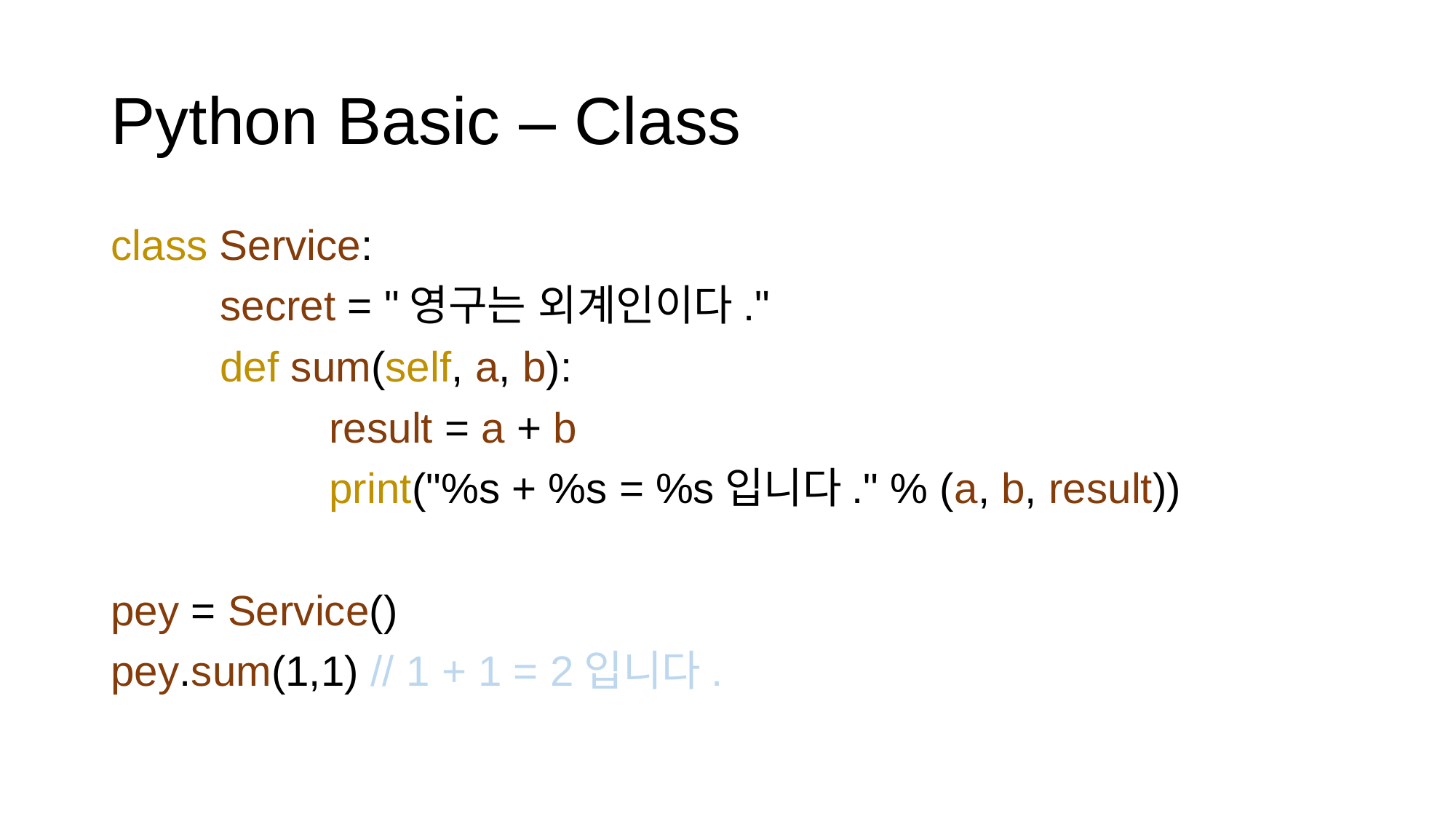

# Python Basic – Class
class Service:
	secret = "영구는 외계인이다."
	def sum(self, a, b):
		result = a + b
		print("%s + %s = %s입니다." % (a, b, result))

pey = Service()
pey.sum(1,1) // 1 + 1 = 2입니다.